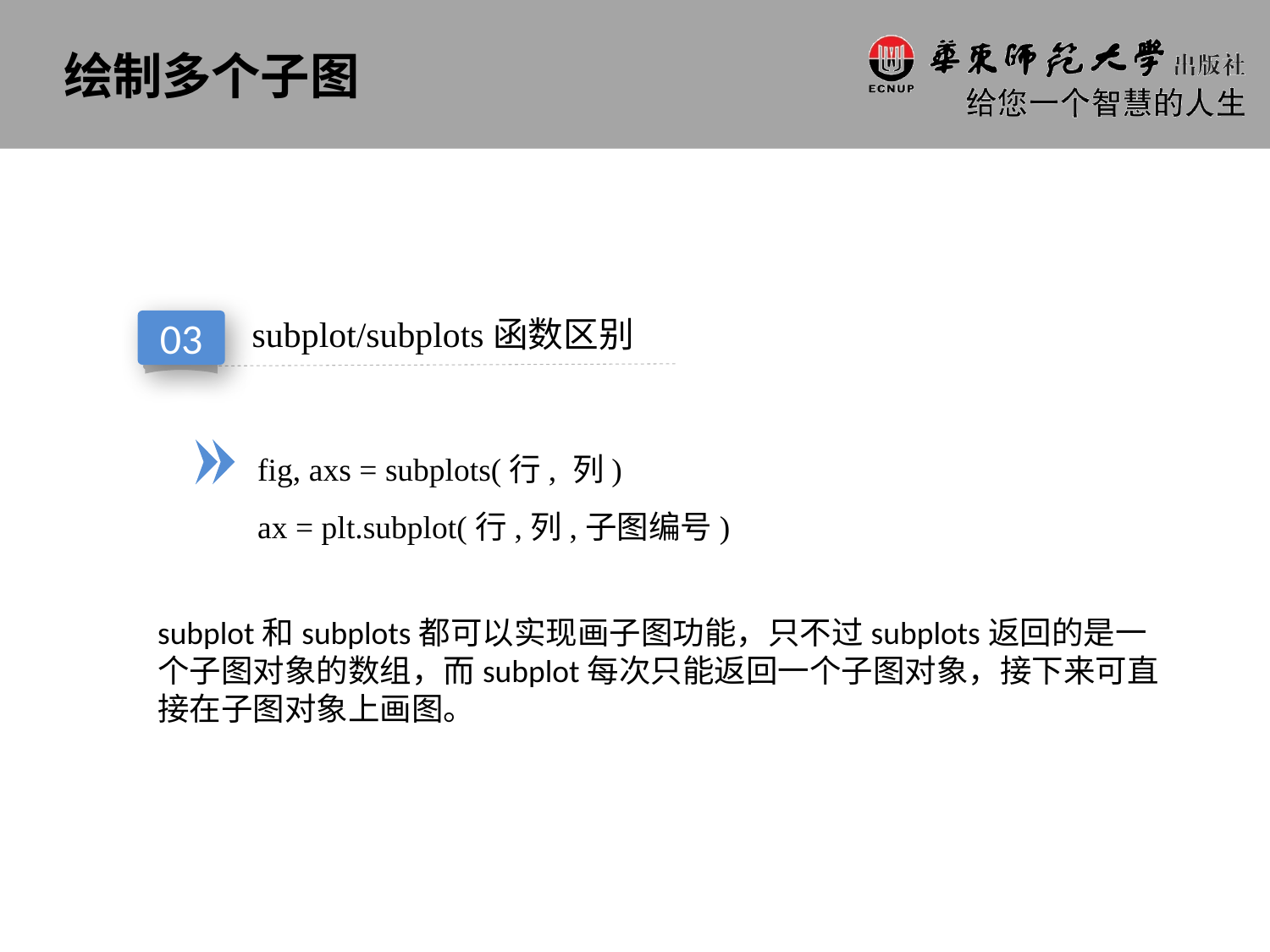

绘制多个子图

subplot/subplots函数区别
03

fig, axs = subplots(行, 列)
ax = plt.subplot(行,列,子图编号)

subplot和subplots都可以实现画子图功能，只不过subplots返回的是一个子图对象的数组，而subplot每次只能返回一个子图对象，接下来可直接在子图对象上画图。